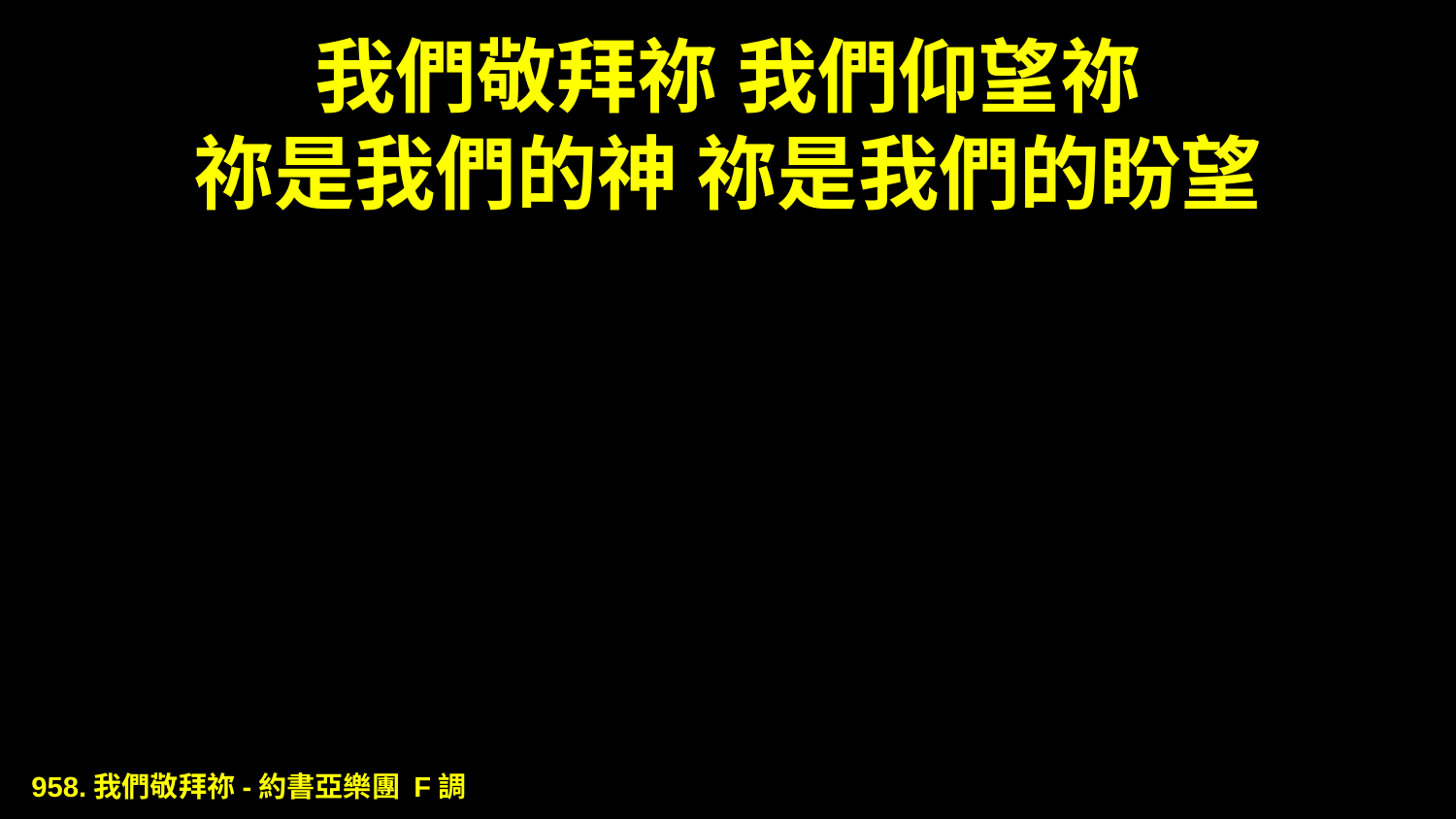

# 我們敬拜祢 我們仰望祢 祢是我們的神 祢是我們的盼望
958.我們敬拜祢-約書亞樂團 F調